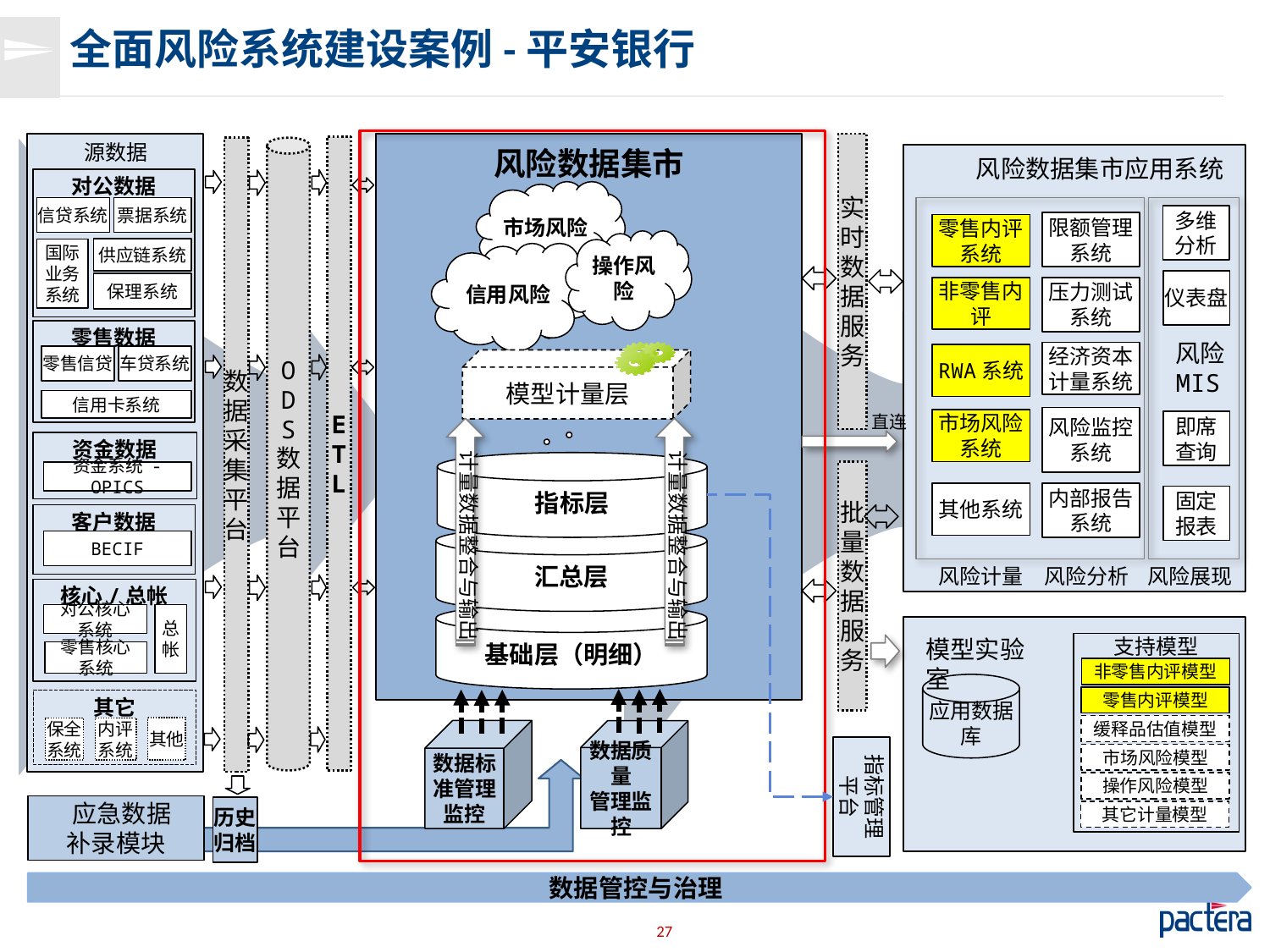

# 全面风险系统建设案例-平安银行
源数据

风险数据集市

实时数据服务
E
T
L
数据采集平台
O
D
S
数据平台

风险数据集市应用系统
对公数据

市场风险
票据系统

信贷系统
多维
分析
限额管理
系统
零售内评
系统
操作风险

供应链系统
国际业务系统

信用风险

仪表盘
保理系统
非零售内评
压力测试
系统
零售数据
风险MIS

经济资本
计量系统
RWA系统
零售信贷
车贷系统
模型计量层

信用卡系统
直连
风险监控
系统
市场风险
系统
即席
查询

资金数据
计量数据整合与输出
计量数据整合与输出
指标层
批量数据服务
资金系统 - OPICS
其他系统
内部报告
系统
固定
报表
客户数据

汇总层
BECIF
风险计量
风险分析
风险展现

核心/总帐

基础层（明细）
总帐
对公核心
系统

模型实验室
支持模型

零售核心
系统
非零售内评模型
应用数据库
零售内评模型
其它
缓释品估值模型
其他
保全系统
内评系统
数据标准管理监控
数据质量
管理监控

指标管理
平台
市场风险模型

操作风险模型

 应急数据
补录模块
历史归档
其它计量模型
数据管控与治理
27